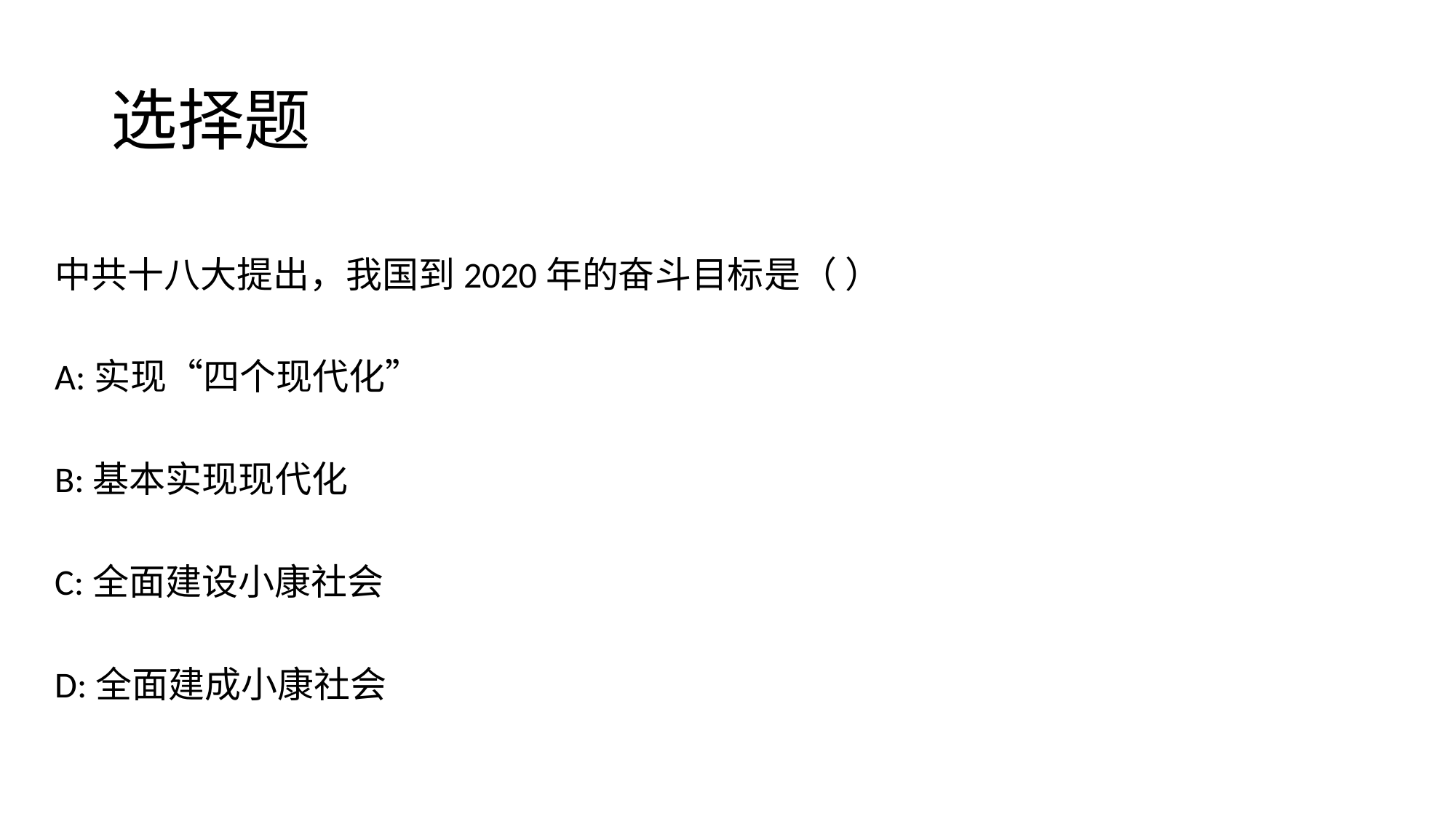

# 选择题
中共十八大提出，我国到2020年的奋斗目标是（ ）
A:实现“四个现代化”
B:基本实现现代化
C:全面建设小康社会
D:全面建成小康社会